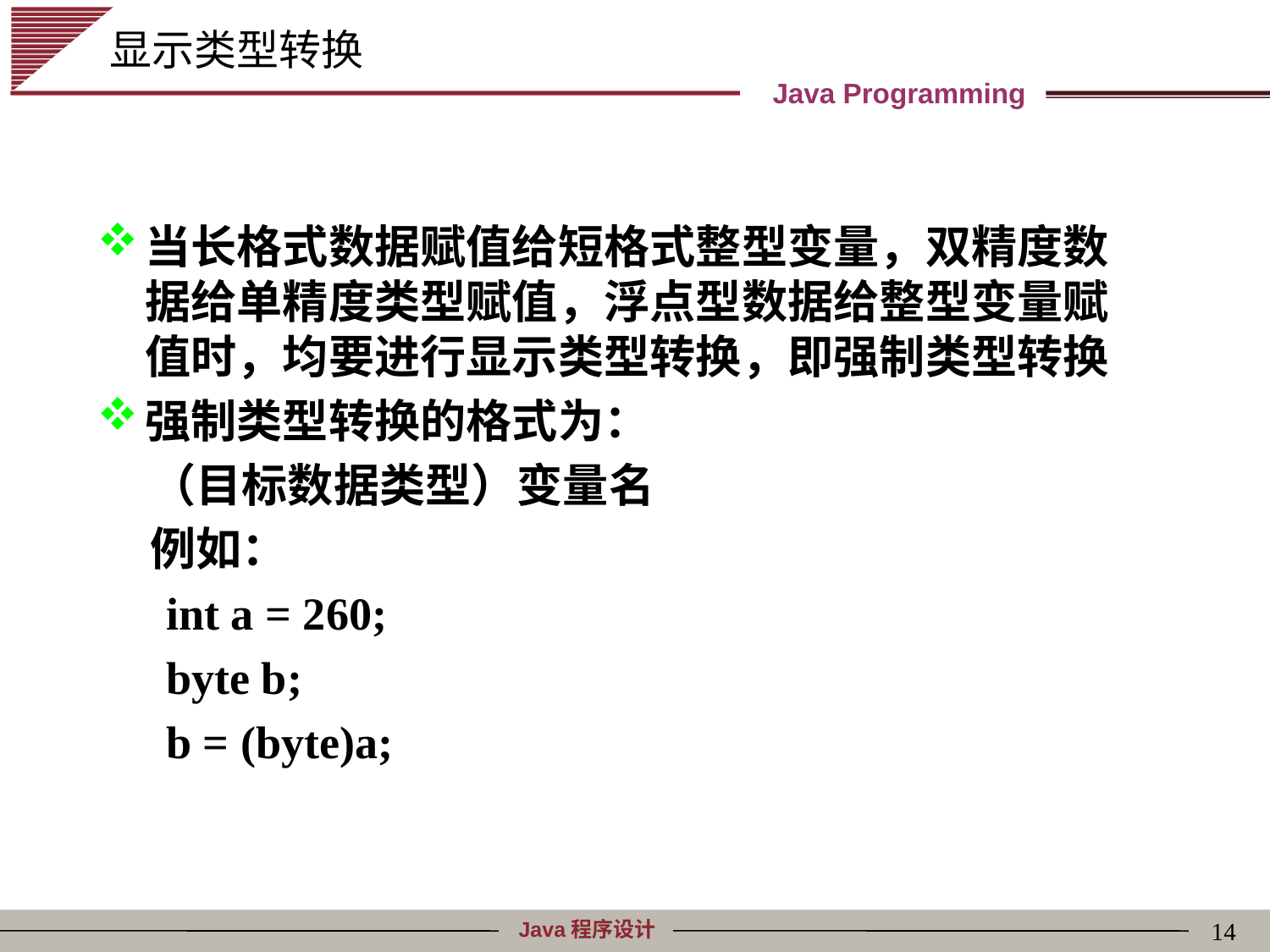

# 显示类型转换
当长格式数据赋值给短格式整型变量，双精度数据给单精度类型赋值，浮点型数据给整型变量赋值时，均要进行显示类型转换，即强制类型转换
强制类型转换的格式为：
    （目标数据类型）变量名
    例如：
      int a = 260;
      byte b;
      b = (byte)a;